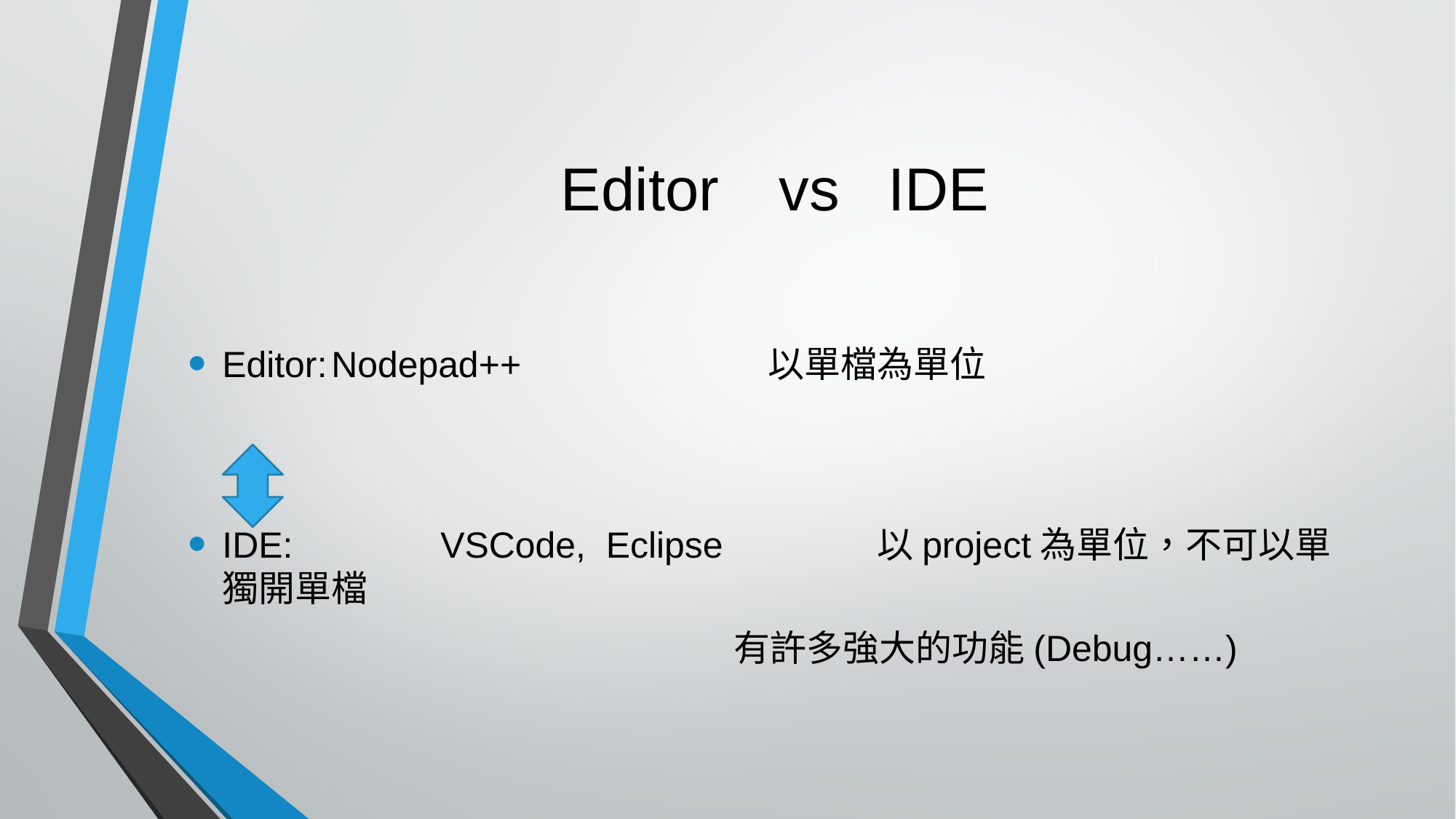

# Editor 	vs 	IDE
Editor:	Nodepad++			以單檔為單位

IDE:		VSCode,  Eclipse		以project為單位，不可以單獨開單檔
	有許多強大的功能(Debug……)